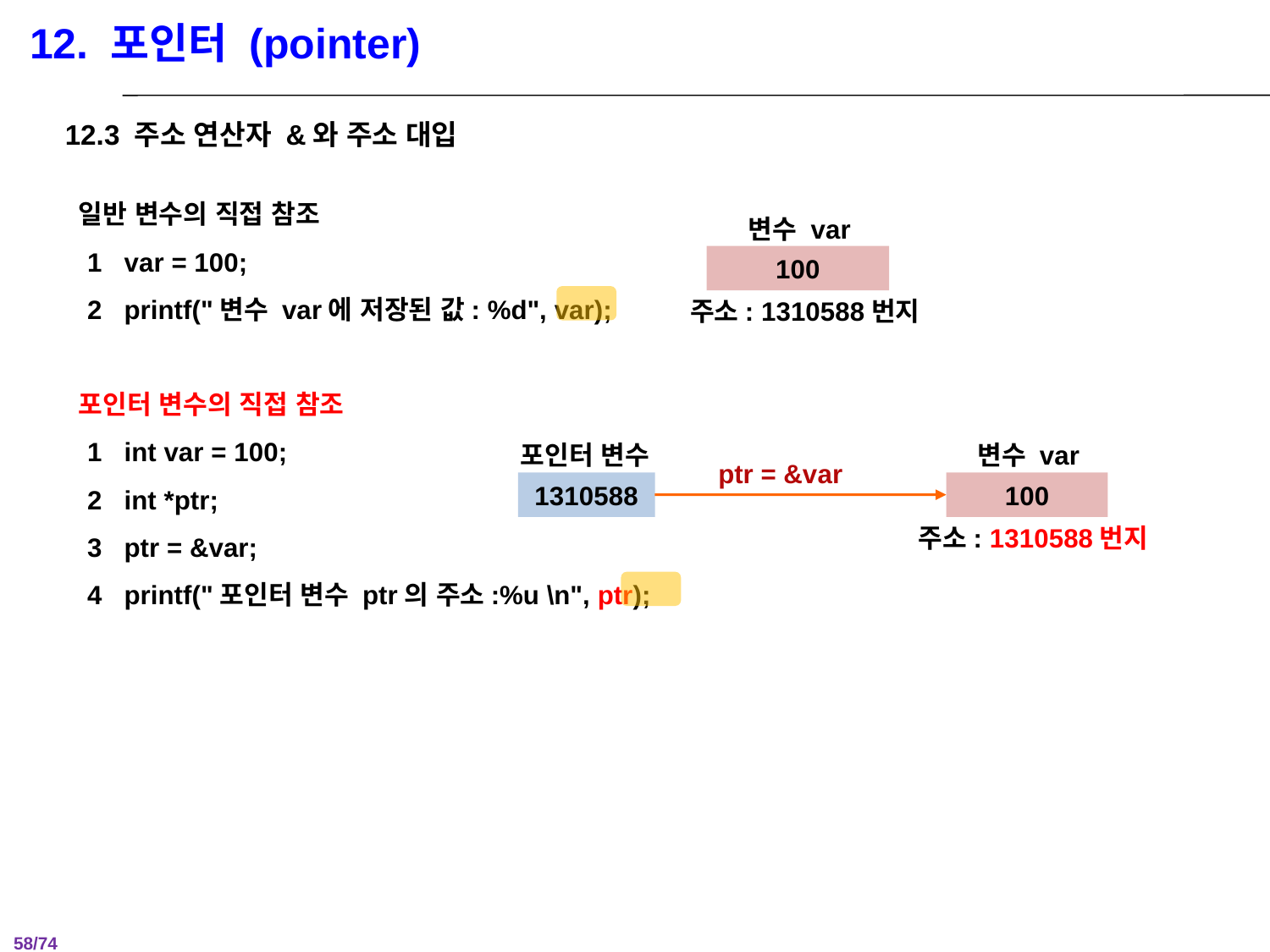

12. 포인터 (pointer)

12.3 주소 연산자 &와 주소 대입

 일반 변수의 직접 참조
   1   var = 100;
   2   printf("변수 var에 저장된 값: %d", var);

 포인터 변수의 직접 참조
   1   int var = 100;
   2   int *ptr;
   3   ptr = &var;
   4   printf("포인터 변수 ptr의 주소:%u \n", ptr);

변수 var
100
주소: 1310588번지

포인터 변수 ptr
1310588
변수 var
100
주소: 1310588번지
ptr = &var